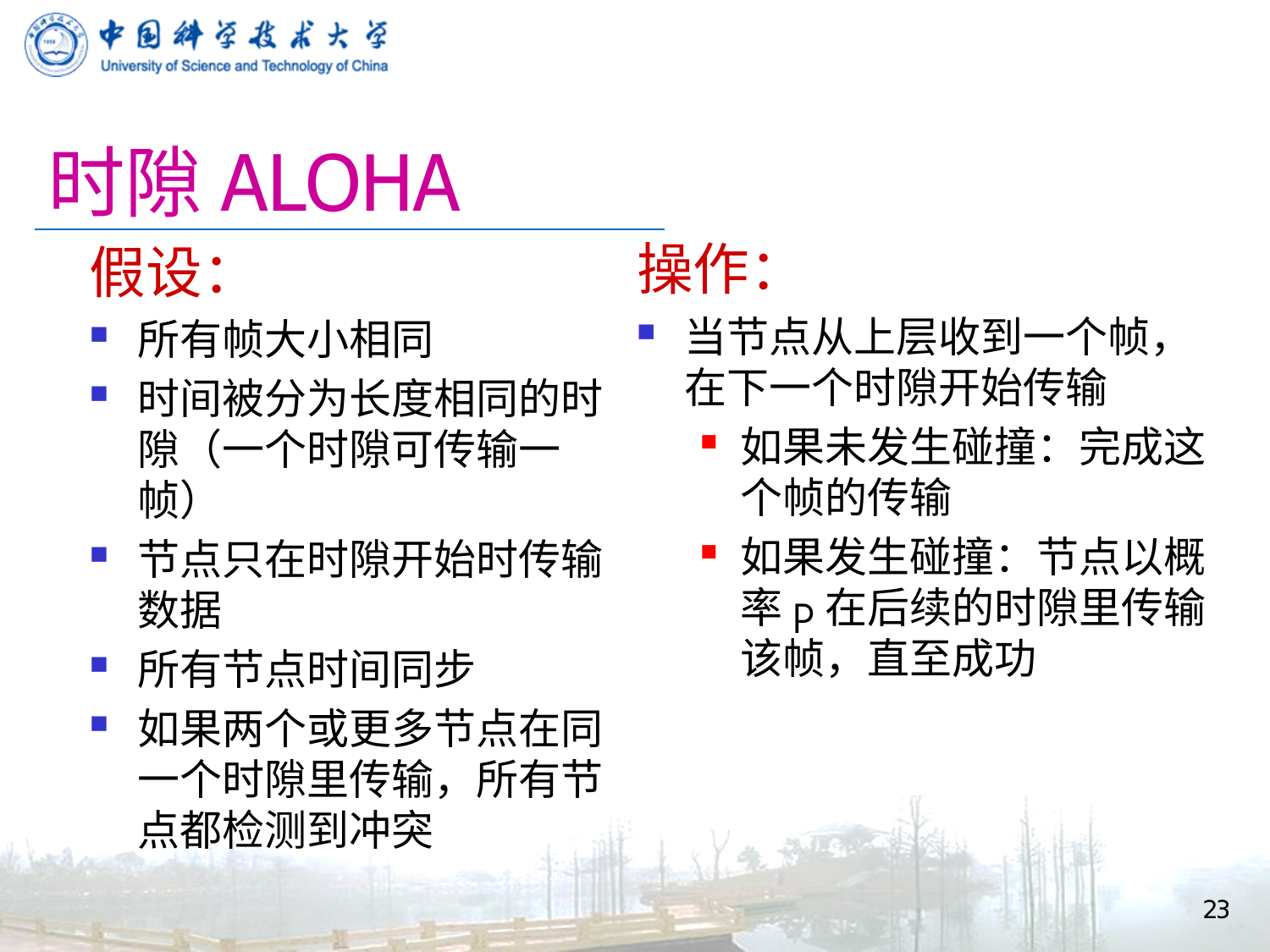

# 时隙ALOHA
操作：
当节点从上层收到一个帧，在下一个时隙开始传输
如果未发生碰撞：完成这个帧的传输
如果发生碰撞：节点以概率p在后续的时隙里传输该帧，直至成功
假设：
所有帧大小相同
时间被分为长度相同的时隙（一个时隙可传输一帧）
节点只在时隙开始时传输数据
所有节点时间同步
如果两个或更多节点在同一个时隙里传输，所有节点都检测到冲突
23